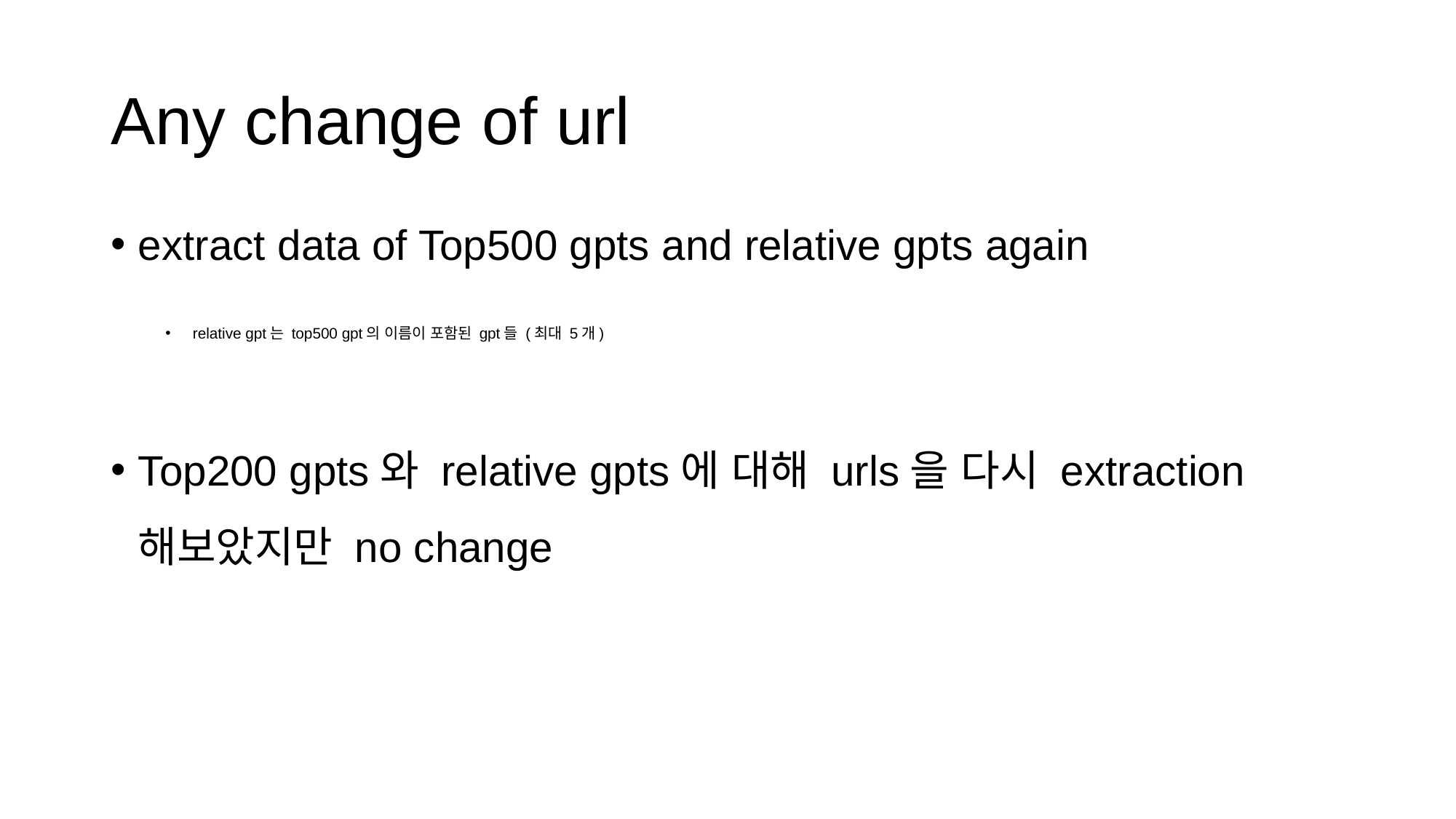

# Any change of url
extract data of Top500 gpts and relative gpts again

relative gpt는 top500 gpt의 이름이 포함된 gpt들 (최대 5개)

Top200 gpts와 relative gpts에 대해 urls을 다시 extraction 해보았지만 no change